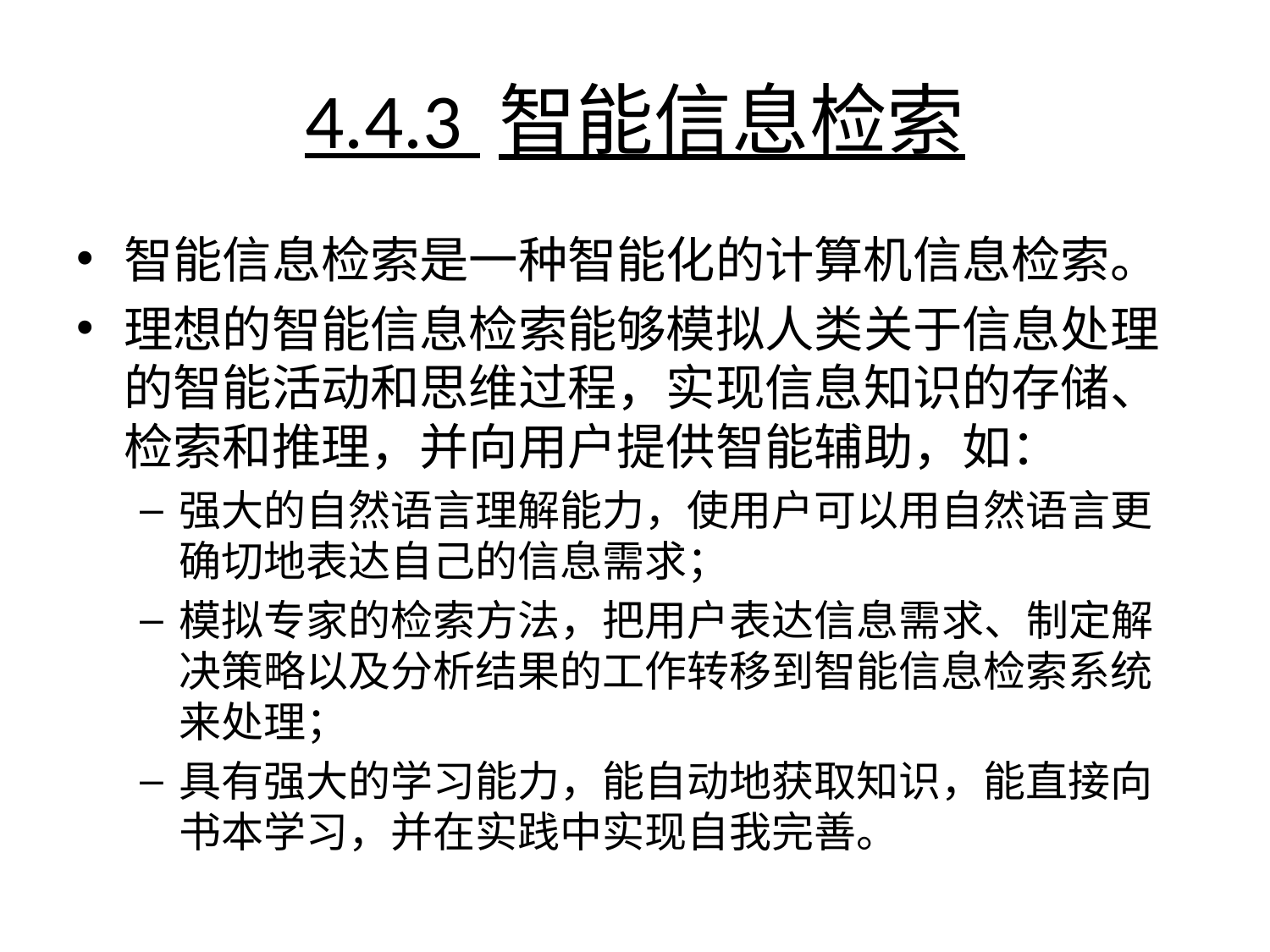

# 4.4.3 智能信息检索
智能信息检索是一种智能化的计算机信息检索。
理想的智能信息检索能够模拟人类关于信息处理的智能活动和思维过程，实现信息知识的存储、检索和推理，并向用户提供智能辅助，如：
强大的自然语言理解能力，使用户可以用自然语言更确切地表达自己的信息需求；
模拟专家的检索方法，把用户表达信息需求、制定解决策略以及分析结果的工作转移到智能信息检索系统来处理；
具有强大的学习能力，能自动地获取知识，能直接向书本学习，并在实践中实现自我完善。